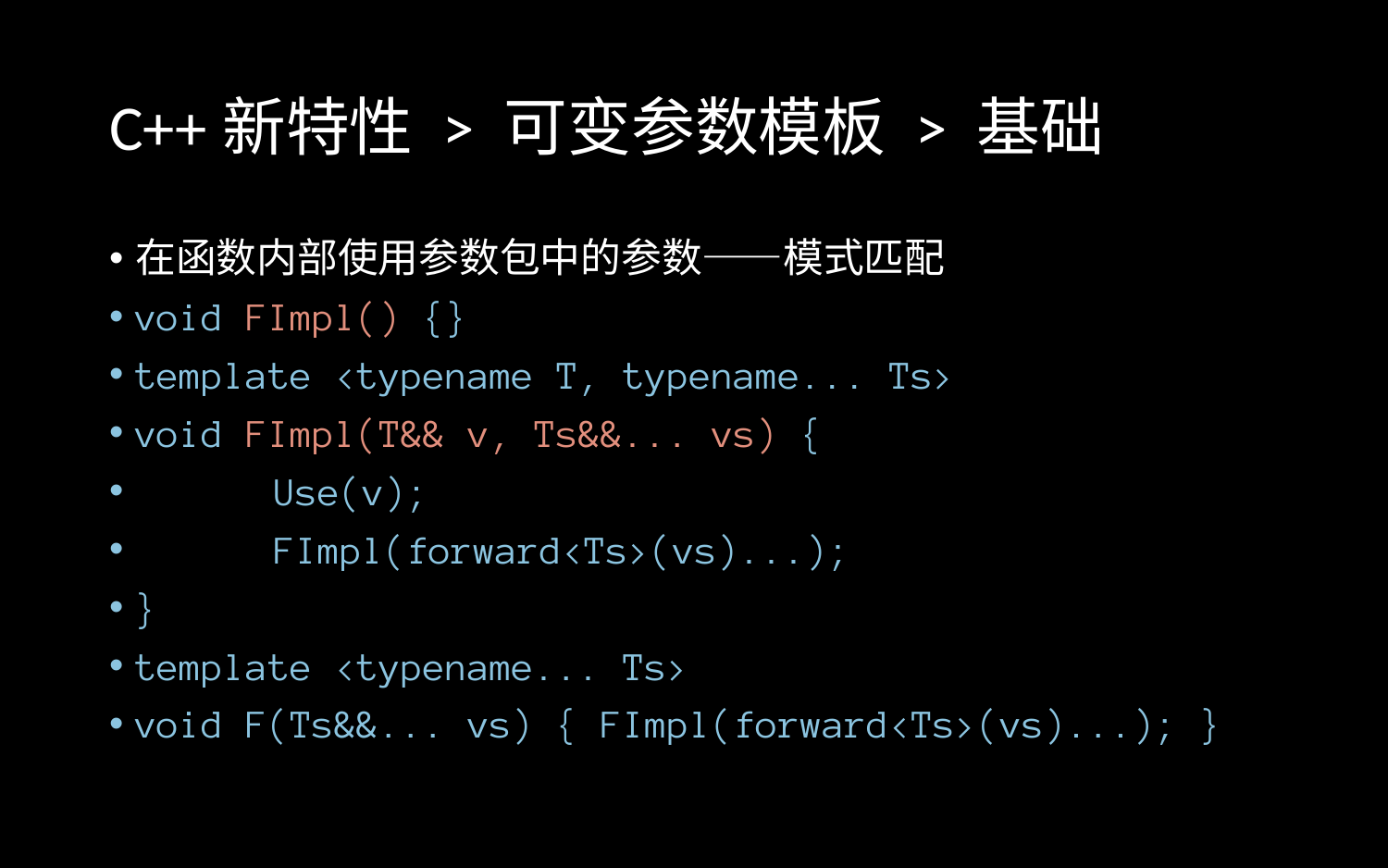

# C++新特性 > 可变参数模板 > 基础
在函数内部使用参数包中的参数——模式匹配
void FImpl() {}
template <typename T, typename... Ts>
void FImpl(T&& v, Ts&&... vs) {
	Use(v);
	FImpl(forward<Ts>(vs)...);
}
template <typename... Ts>
void F(Ts&&... vs) { FImpl(forward<Ts>(vs)...); }